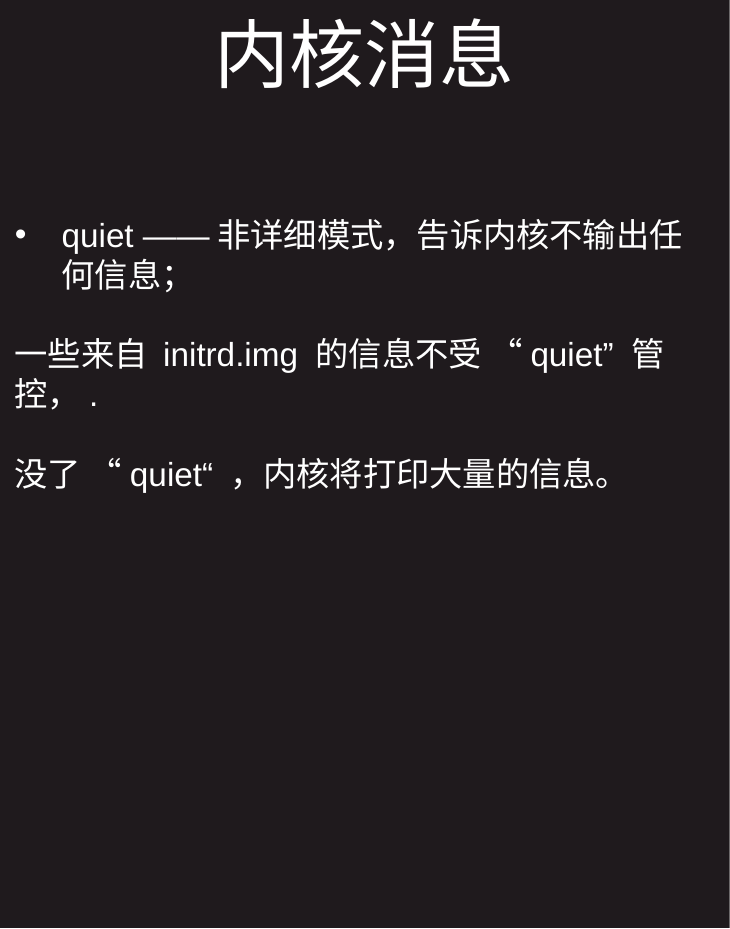

内核消息
quiet ——非详细模式，告诉内核不输出任何信息；

一些来自 initrd.img 的信息不受 “quiet” 管控，.

没了 “quiet“ ，内核将打印大量的信息。